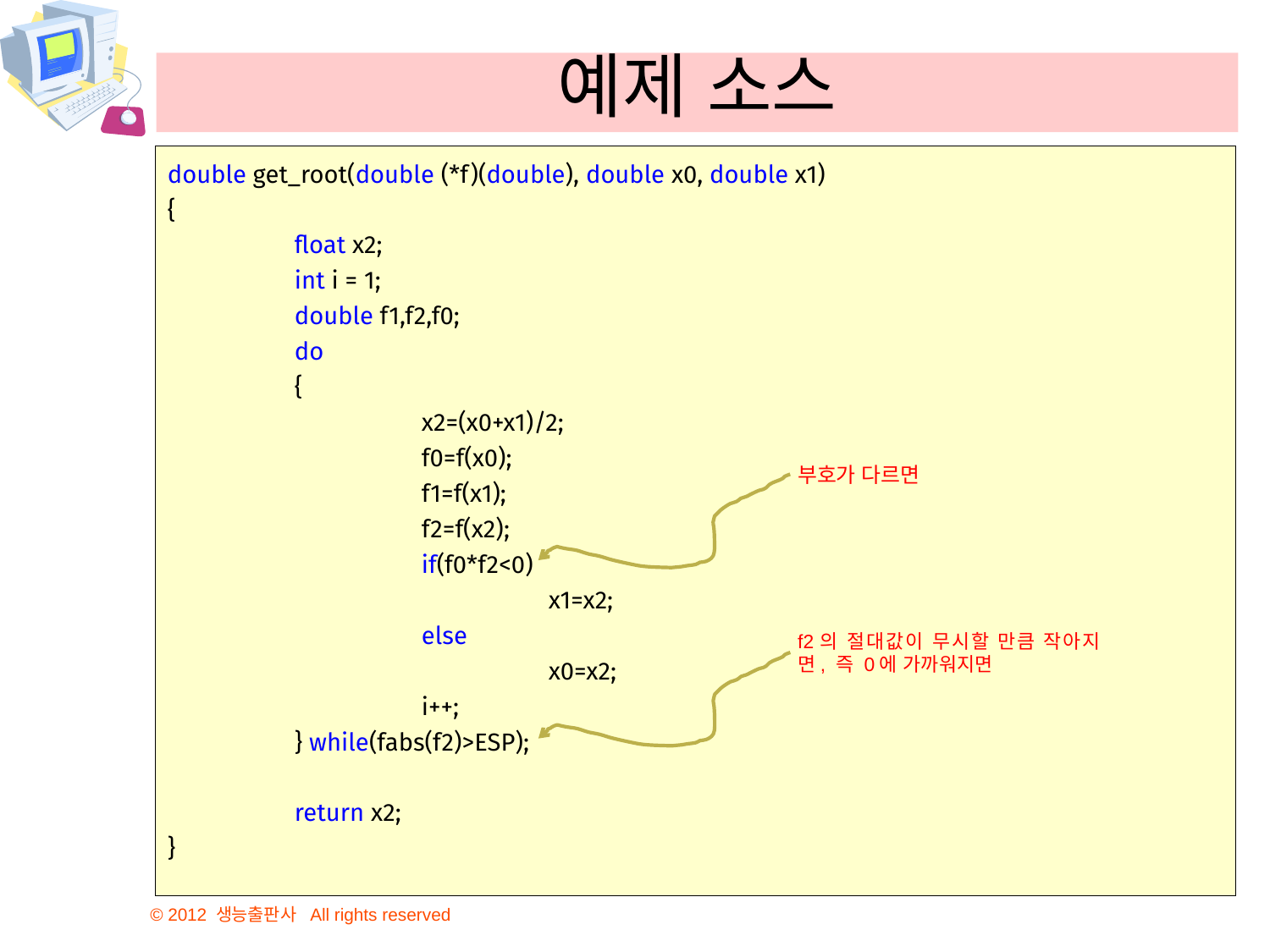

# 예제 소스
double get_root(double (*f)(double), double x0, double x1)
{
	float x2;
	int i = 1;
	double f1,f2,f0;
	do
	{
		x2=(x0+x1)/2;
		f0=f(x0);
		f1=f(x1);
		f2=f(x2);
		if(f0*f2<0)
			x1=x2;
		else
			x0=x2;
		i++;
	} while(fabs(f2)>ESP);

	return x2;
}
부호가 다르면

f2의 절대값이 무시할 만큼 작아지면, 즉 0에 가까워지면